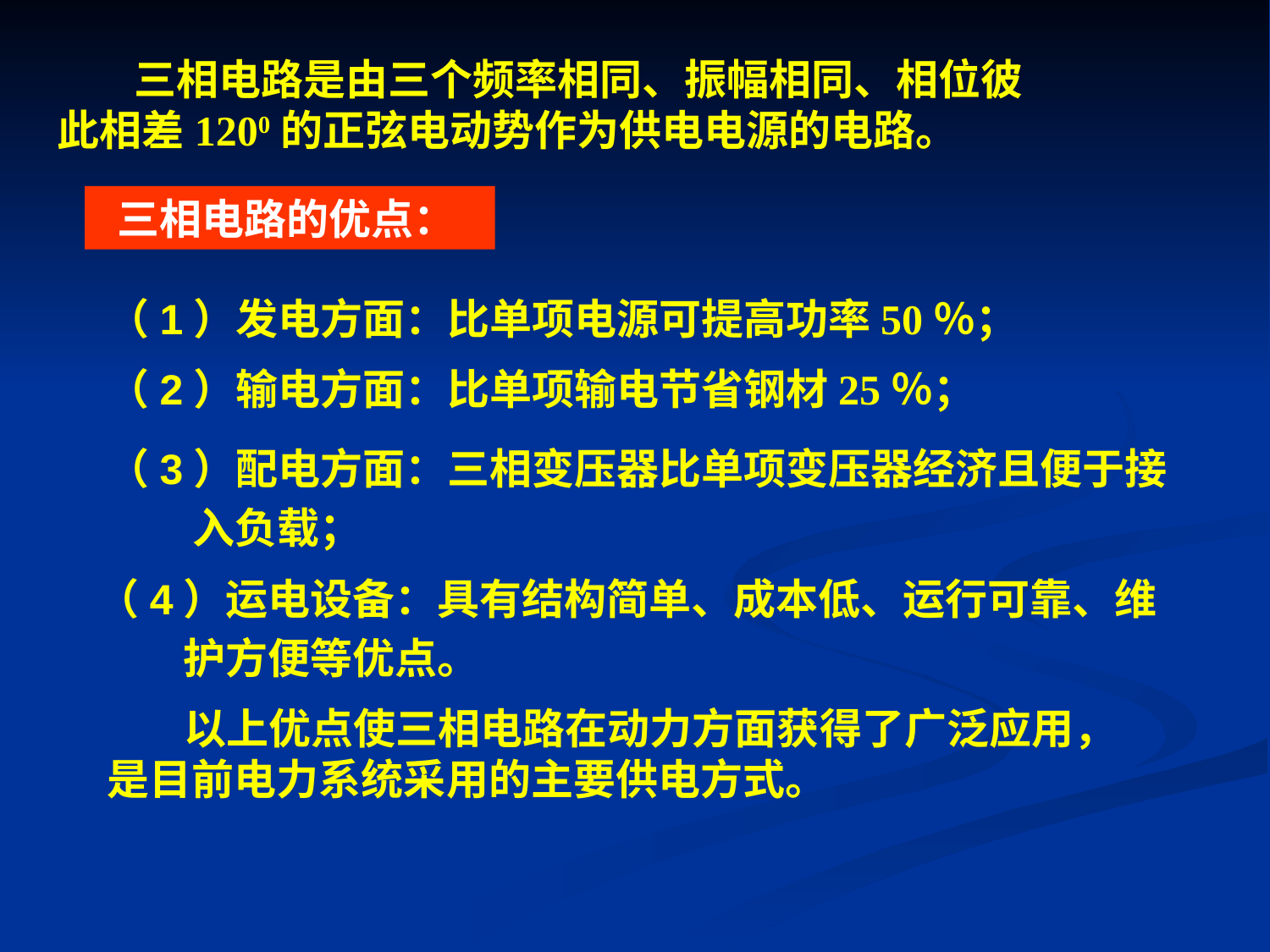

三相电路是由三个频率相同、振幅相同、相位彼此相差1200的正弦电动势作为供电电源的电路。
 三相电路的优点：
 （1）发电方面：比单项电源可提高功率50％；
 （2）输电方面：比单项输电节省钢材25％；
 （3）配电方面：三相变压器比单项变压器经济且便于接
          入负载；
 （4）运电设备：具有结构简单、成本低、运行可靠、维
          护方便等优点。
       以上优点使三相电路在动力方面获得了广泛应用，是目前电力系统采用的主要供电方式。